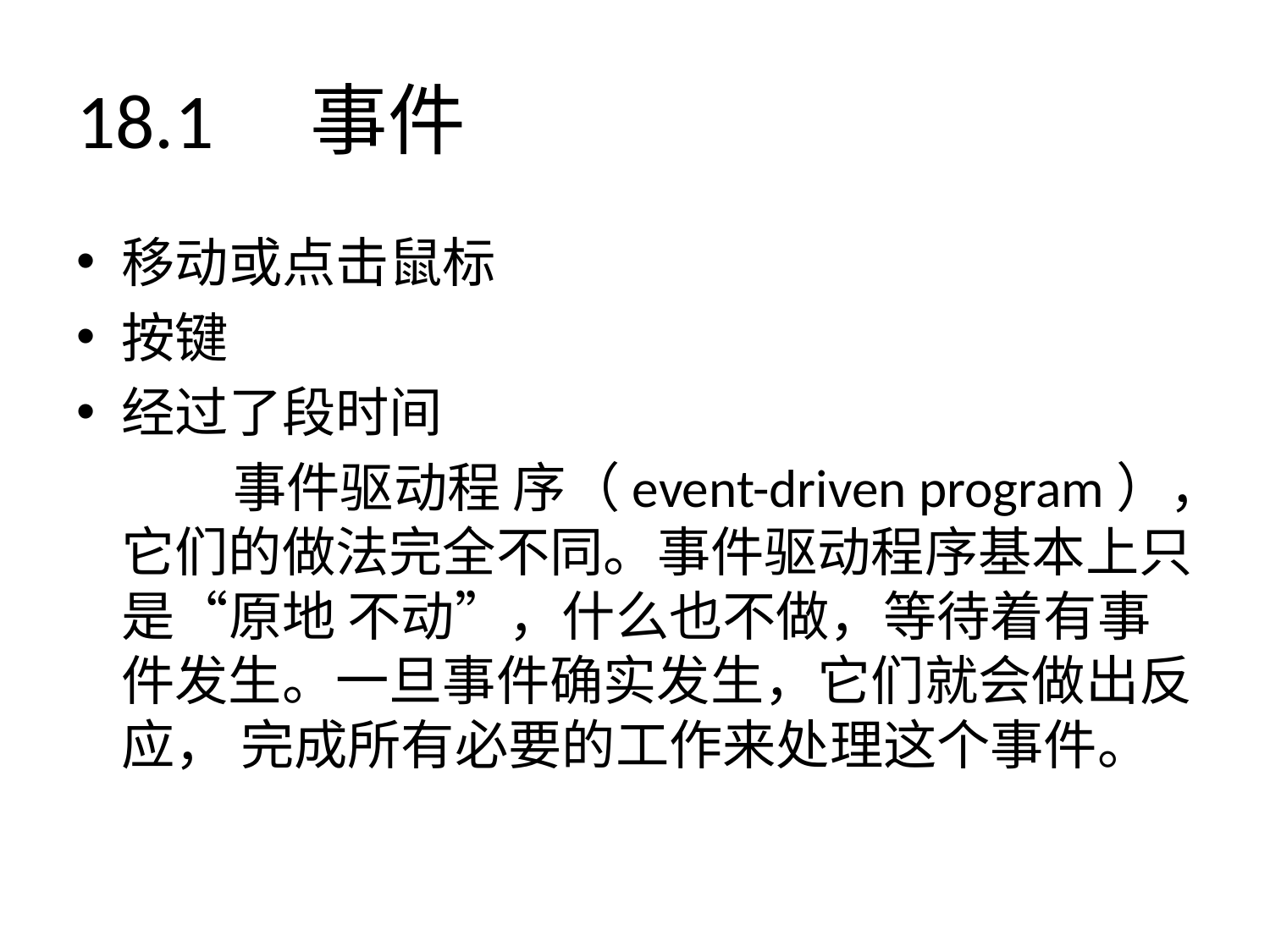

# 18.1　事件
移动或点击鼠标
按键
经过了段时间
            事件驱动程 序（event-driven program），它们的做法完全不同。事件驱动程序基本上只是“原地 不动”，什么也不做，等待着有事件发生。一旦事件确实发生，它们就会做出反应， 完成所有必要的工作来处理这个事件。